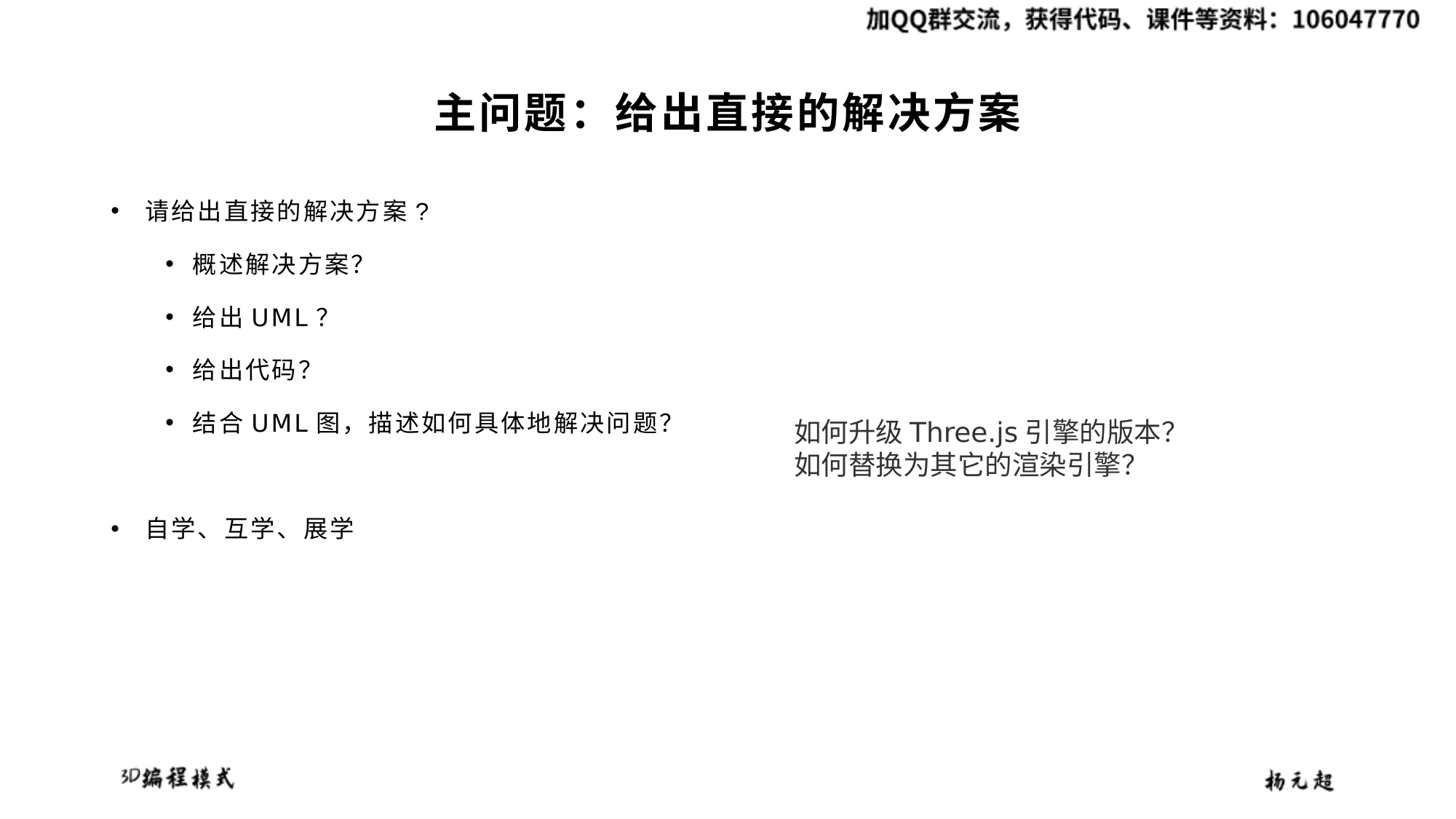

# 主问题：给出直接的解决方案
请给出直接的解决方案?
概述解决方案？
给出UML？
给出代码？
结合UML图，描述如何具体地解决问题？

自学、互学、展学

如何升级Three.js引擎的版本？
如何替换为其它的渲染引擎？